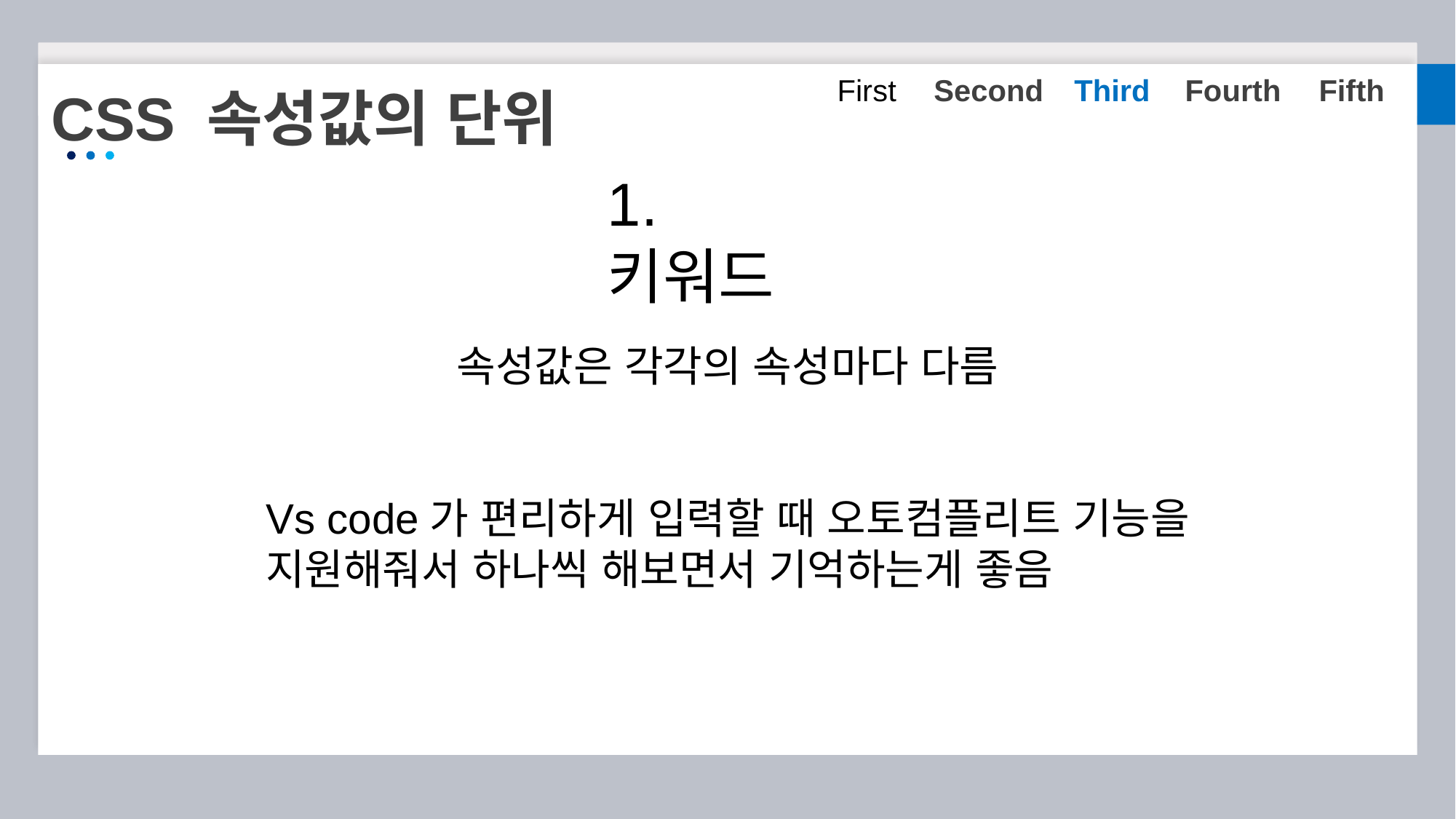

First
Second
Third
Fourth
Fifth
CSS 속성값의 단위

1. 키워드
속성값은 각각의 속성마다 다름
Vs code가 편리하게 입력할 때 오토컴플리트 기능을
지원해줘서 하나씩 해보면서 기억하는게 좋음